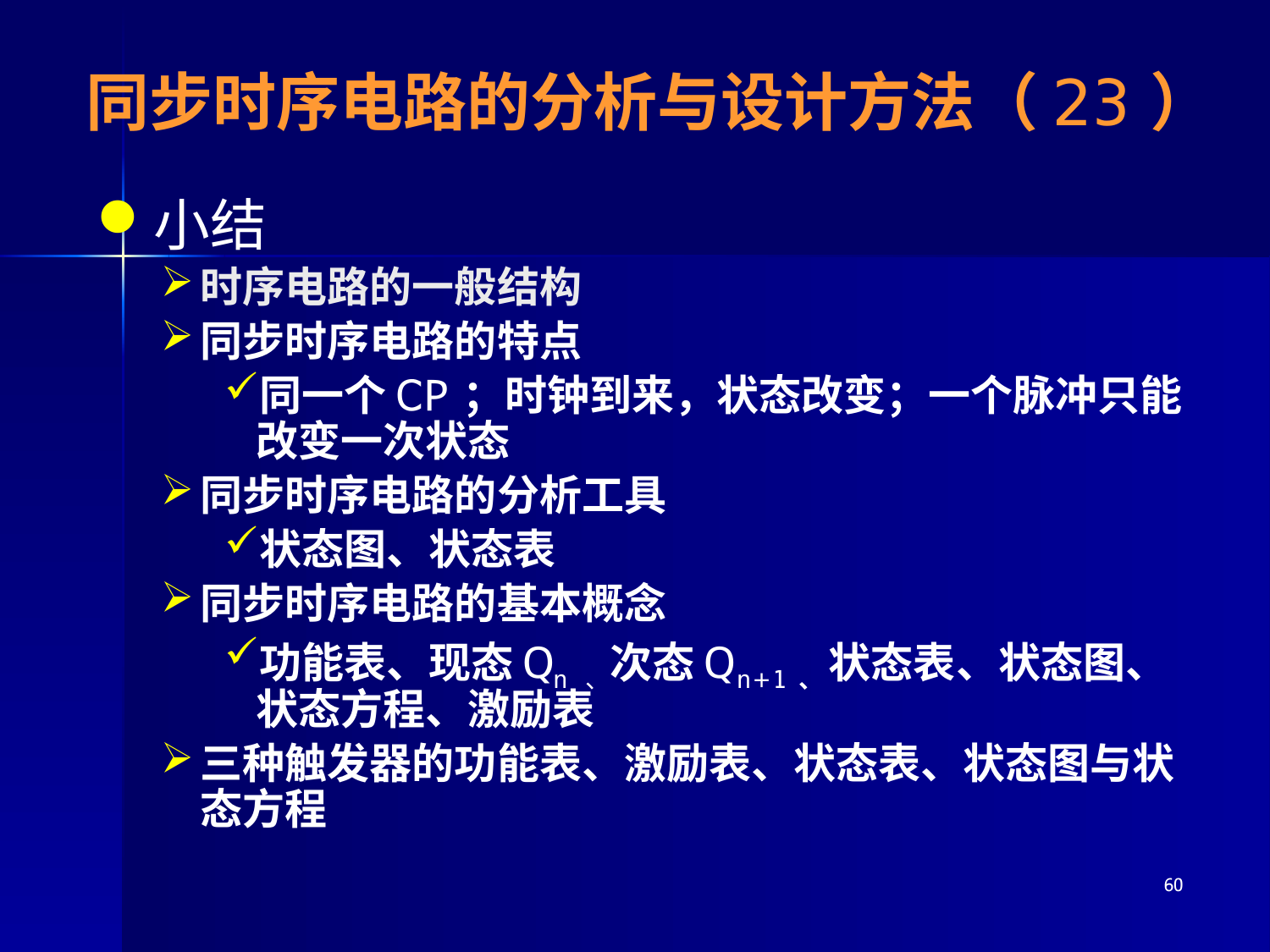

# 同步时序电路的分析与设计方法（23）
小结
时序电路的一般结构
同步时序电路的特点
同一个CP；时钟到来，状态改变；一个脉冲只能改变一次状态
同步时序电路的分析工具
状态图、状态表
同步时序电路的基本概念
功能表、现态Qn 、次态Qn+1、 状态表、状态图、状态方程、激励表
三种触发器的功能表、激励表、状态表、状态图与状态方程
60